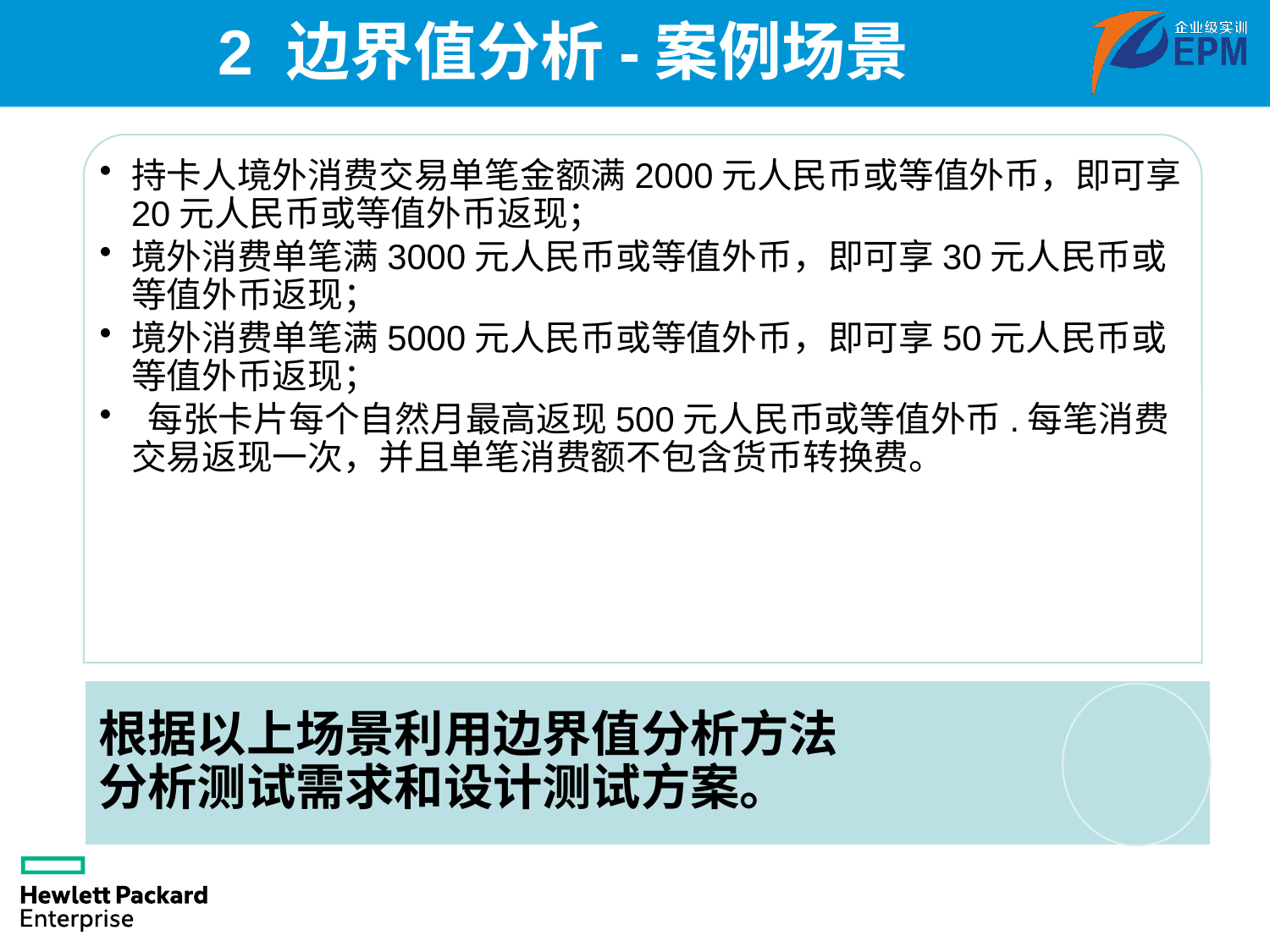

2 边界值分析-案例场景
持卡人境外消费交易单笔金额满2000元人民币或等值外币，即可享20元人民币或等值外币返现；
境外消费单笔满3000元人民币或等值外币，即可享30元人民币或等值外币返现；
境外消费单笔满5000元人民币或等值外币，即可享50元人民币或等值外币返现；
 每张卡片每个自然月最高返现500元人民币或等值外币.每笔消费交易返现一次，并且单笔消费额不包含货币转换费。
根据以上场景利用边界值分析方法分析测试需求和设计测试方案。